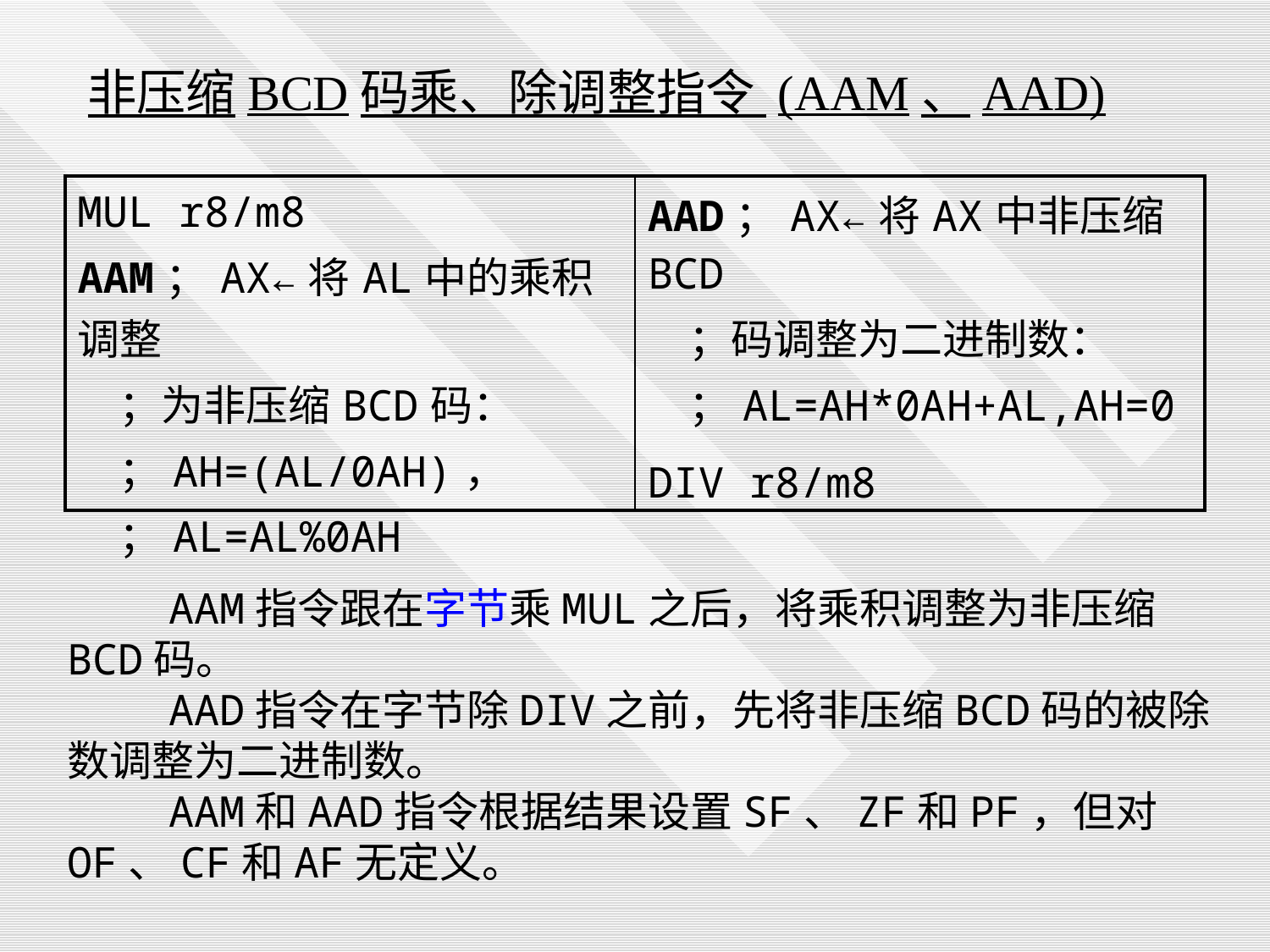

非压缩BCD码乘、除调整指令 (AAM、AAD)

| MUL r8/m8 AAM；AX←将AL中的乘积调整 ；为非压缩BCD码： ；AH=(AL/0AH)， ；AL=AL%0AH | AAD；AX←将AX中非压缩BCD ；码调整为二进制数： ；AL=AH\*0AH+AL,AH=0 DIV r8/m8 |
| --- | --- |
    AAM指令跟在字节乘MUL之后，将乘积调整为非压缩BCD码。
    AAD指令在字节除DIV之前，先将非压缩BCD码的被除数调整为二进制数。
    AAM和AAD指令根据结果设置SF、ZF和PF，但对OF、CF和AF无定义。